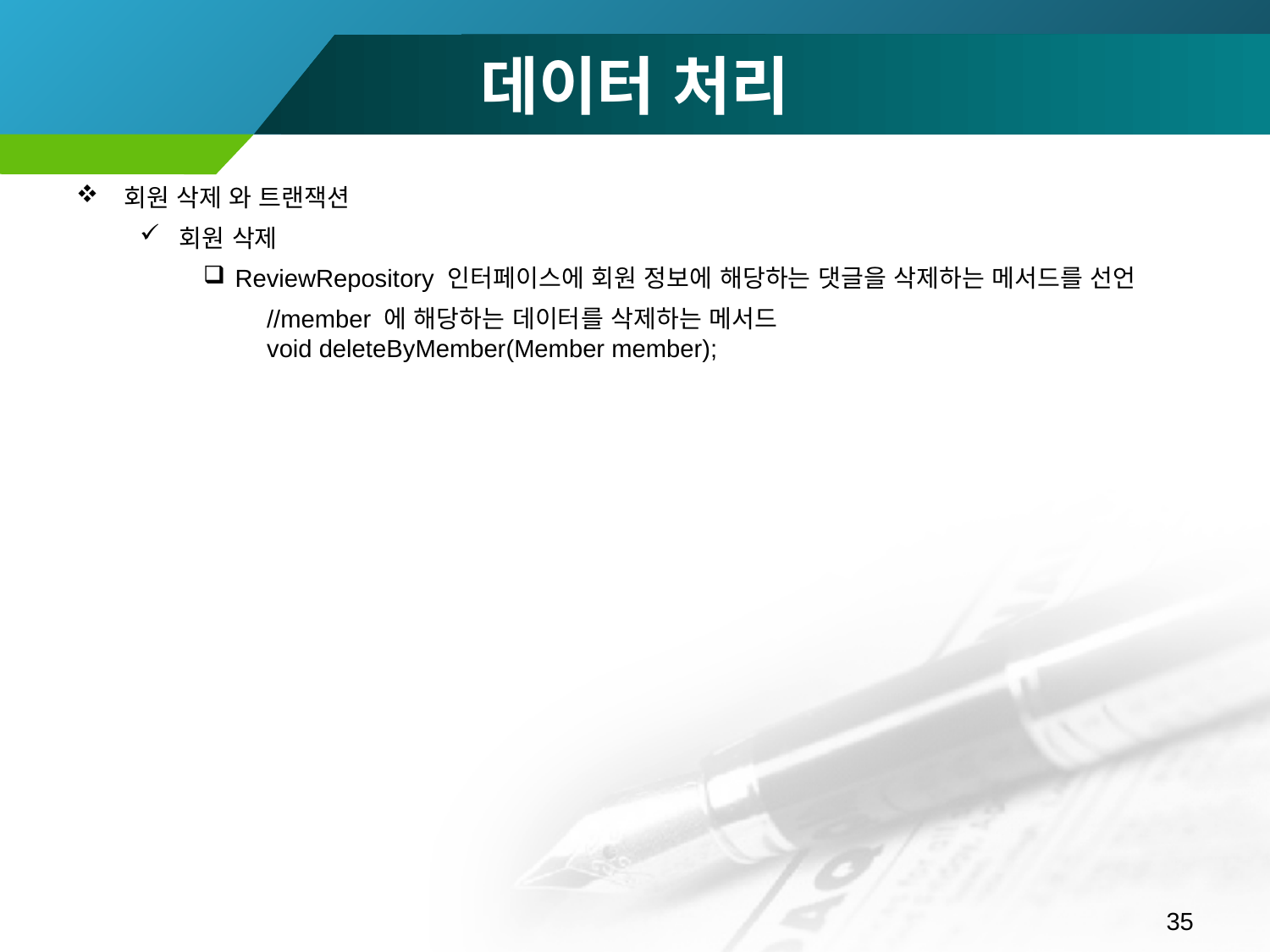

# 데이터 처리
회원 삭제 와 트랜잭션
회원 삭제
ReviewRepository 인터페이스에 회원 정보에 해당하는 댓글을 삭제하는 메서드를 선언
//member 에 해당하는 데이터를 삭제하는 메서드
void deleteByMember(Member member);

35